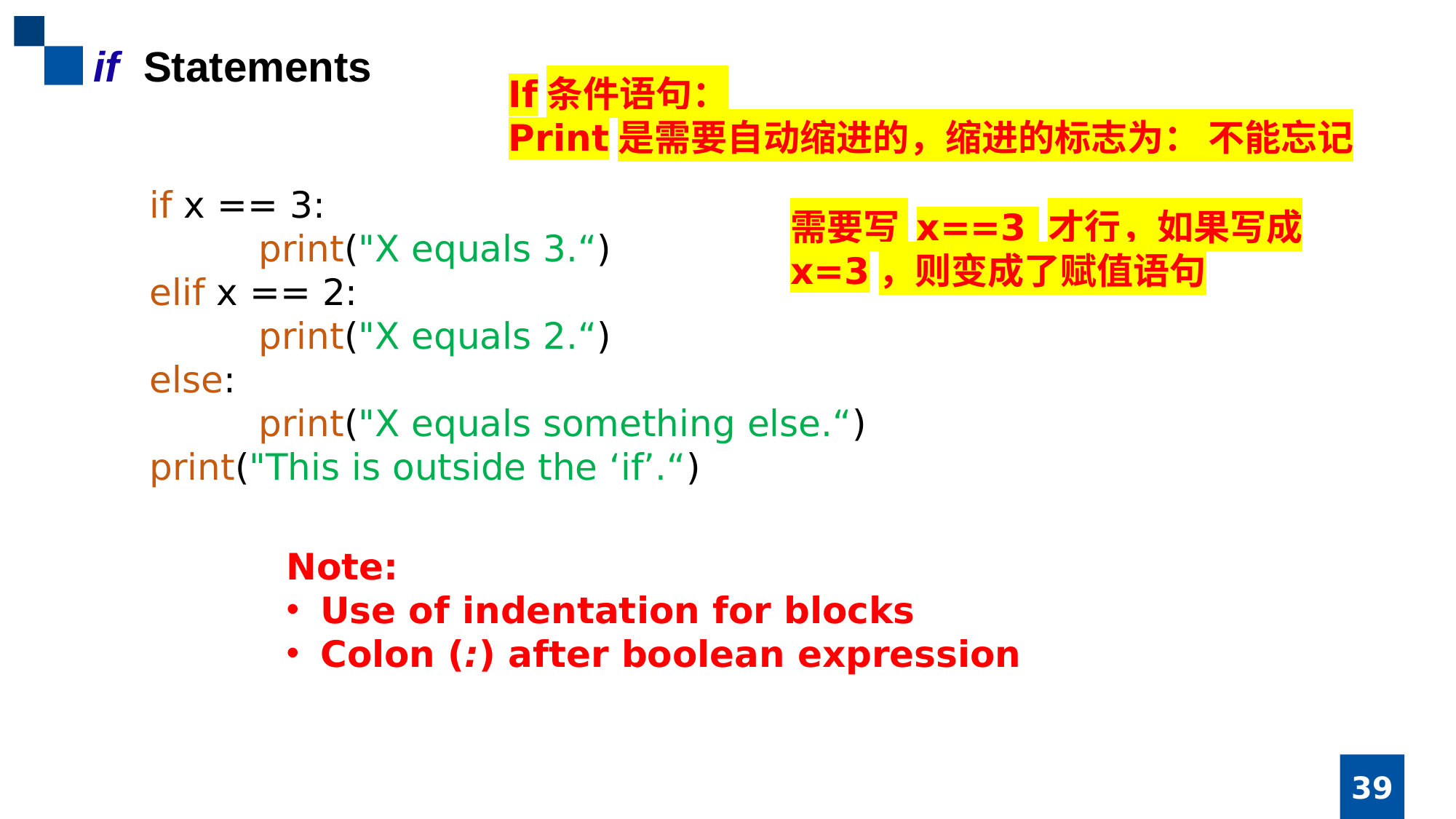

if  Statements
If条件语句：
Print是需要自动缩进的，缩进的标志为： 不能忘记
if x == 3:
	print("X equals 3.“)
elif x == 2:
	print("X equals 2.“)
else:
	print("X equals something else.“)
print("This is outside the ‘if’.“)
需要写 x==3 才行，如果写成x=3，则变成了赋值语句
Note:
Use of indentation for blocks
Colon (:) after boolean expression
39